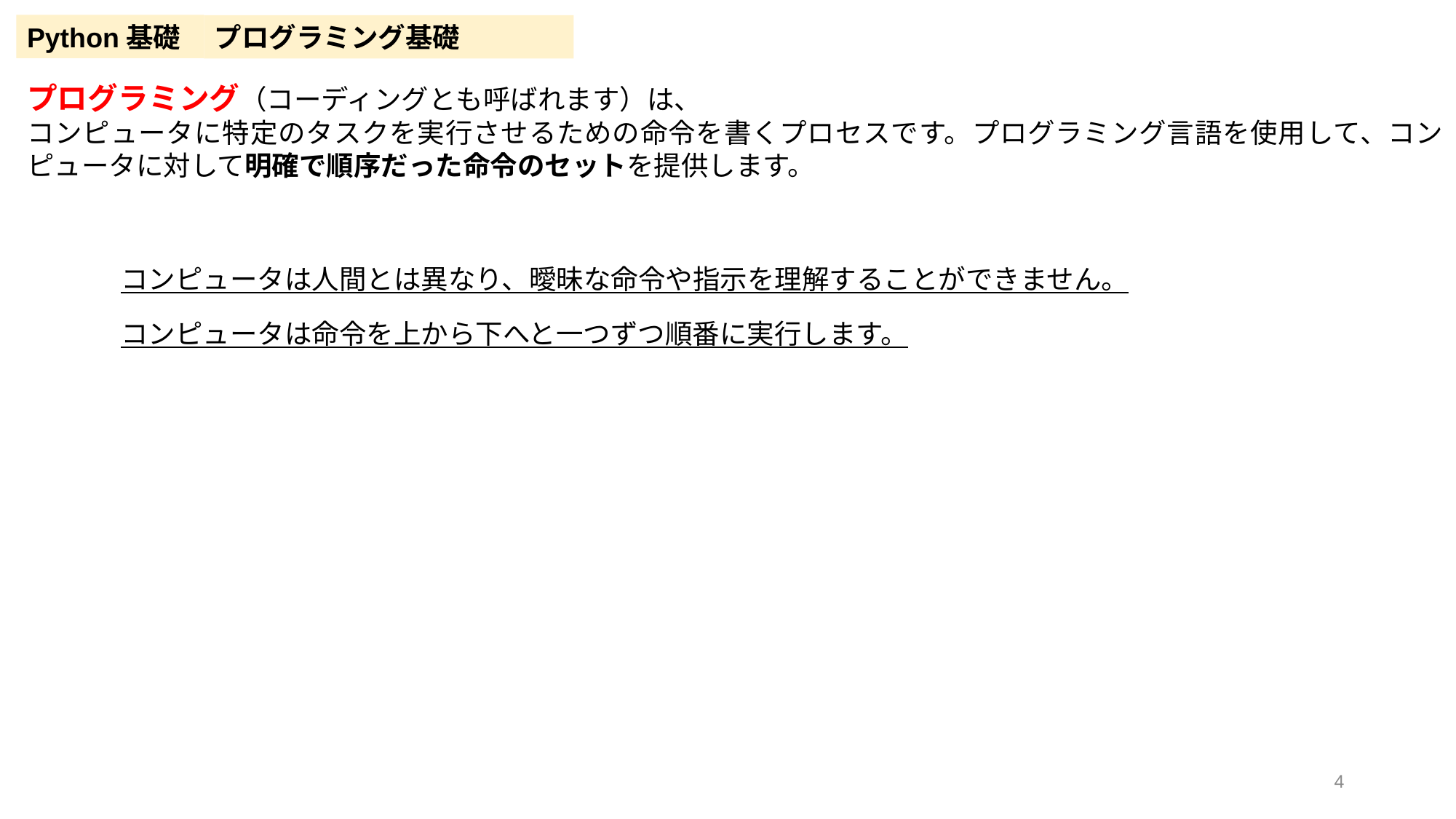

Python基礎
プログラミング基礎
プログラミング（コーディングとも呼ばれます）は、
コンピュータに特定のタスクを実行させるための命令を書くプロセスです。プログラミング言語を使用して、コンピュータに対して明確で順序だった命令のセットを提供します。
コンピュータは人間とは異なり、曖昧な命令や指示を理解することができません。
コンピュータは命令を上から下へと一つずつ順番に実行します。
4